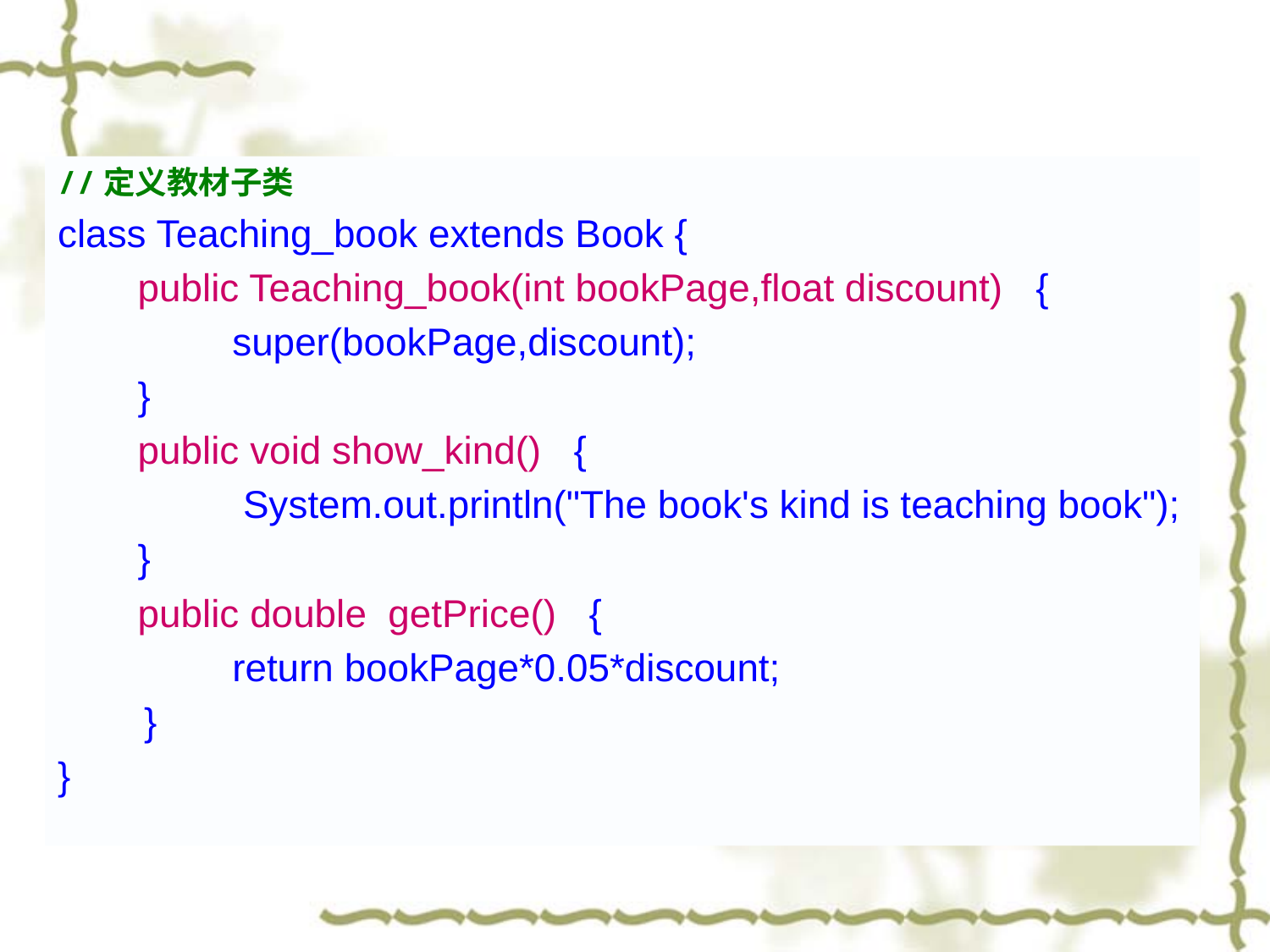

//定义教材子类
class Teaching_book extends Book {
	   public Teaching_book(int bookPage,float discount)   {
		super(bookPage,discount);
   	   }
	   public void show_kind()   {
		 System.out.println("The book's kind is teaching book");
   	   }
	   public double  getPrice()   {
		return bookPage*0.05*discount;
        }
}